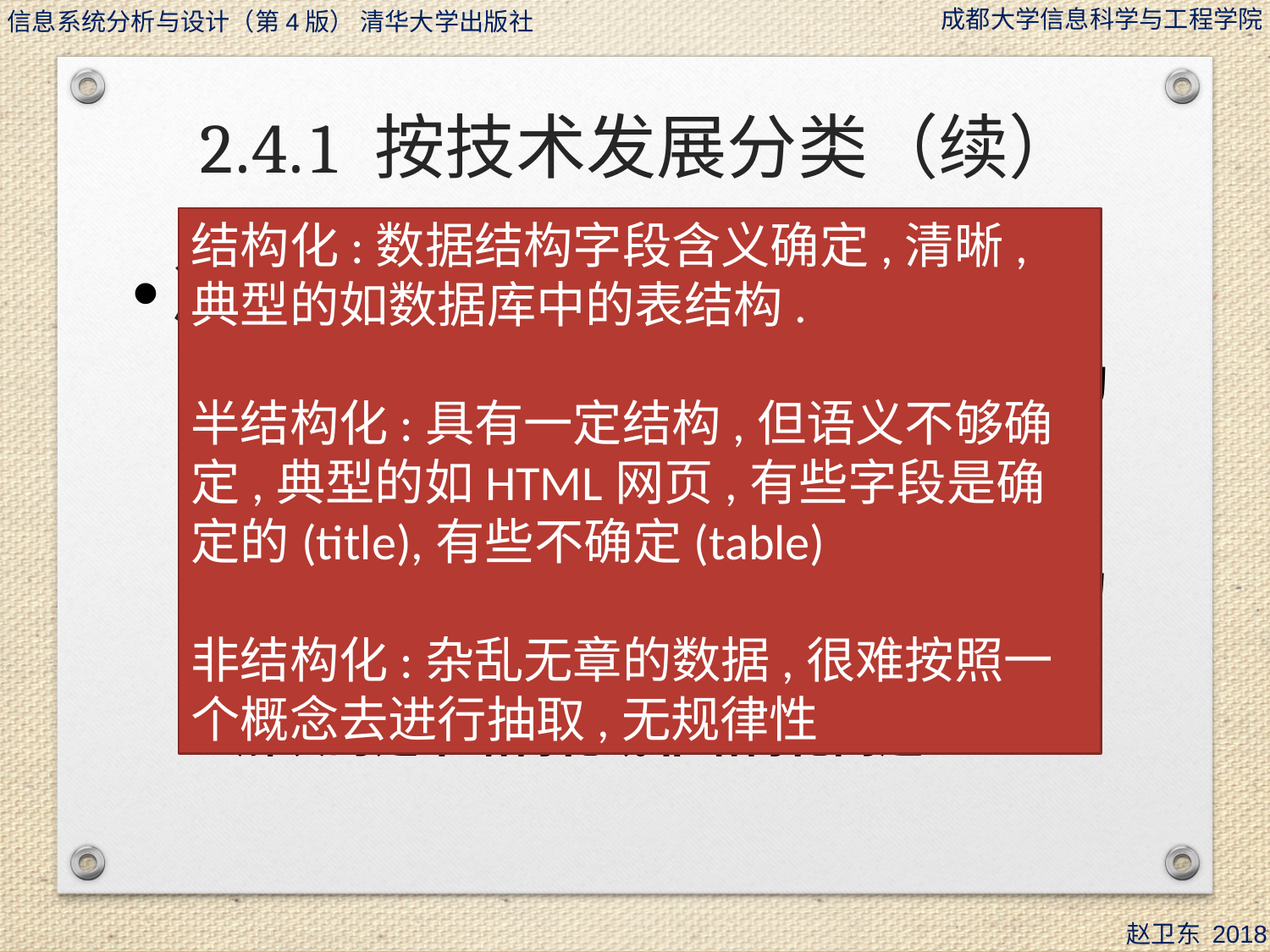

# 2.4.1 按技术发展分类（续）
结构化:数据结构字段含义确定,清晰,典型的如数据库中的表结构.
半结构化:具有一定结构,但语义不够确定,典型的如HTML网页,有些字段是确定的(title),有些不确定(table)
非结构化:杂乱无章的数据,很难按照一个概念去进行抽取,无规律性
决策支持系统（DSS）
利用数据和模型，帮助决策人员解决非结构化或半结构化问题的人机交互计算机系统
面向决策、中高层管理人员
强调系统的灵活性、易用性、快速响应能力
用户驱动和模型驱动
解决的是半结构化或非结构化问题